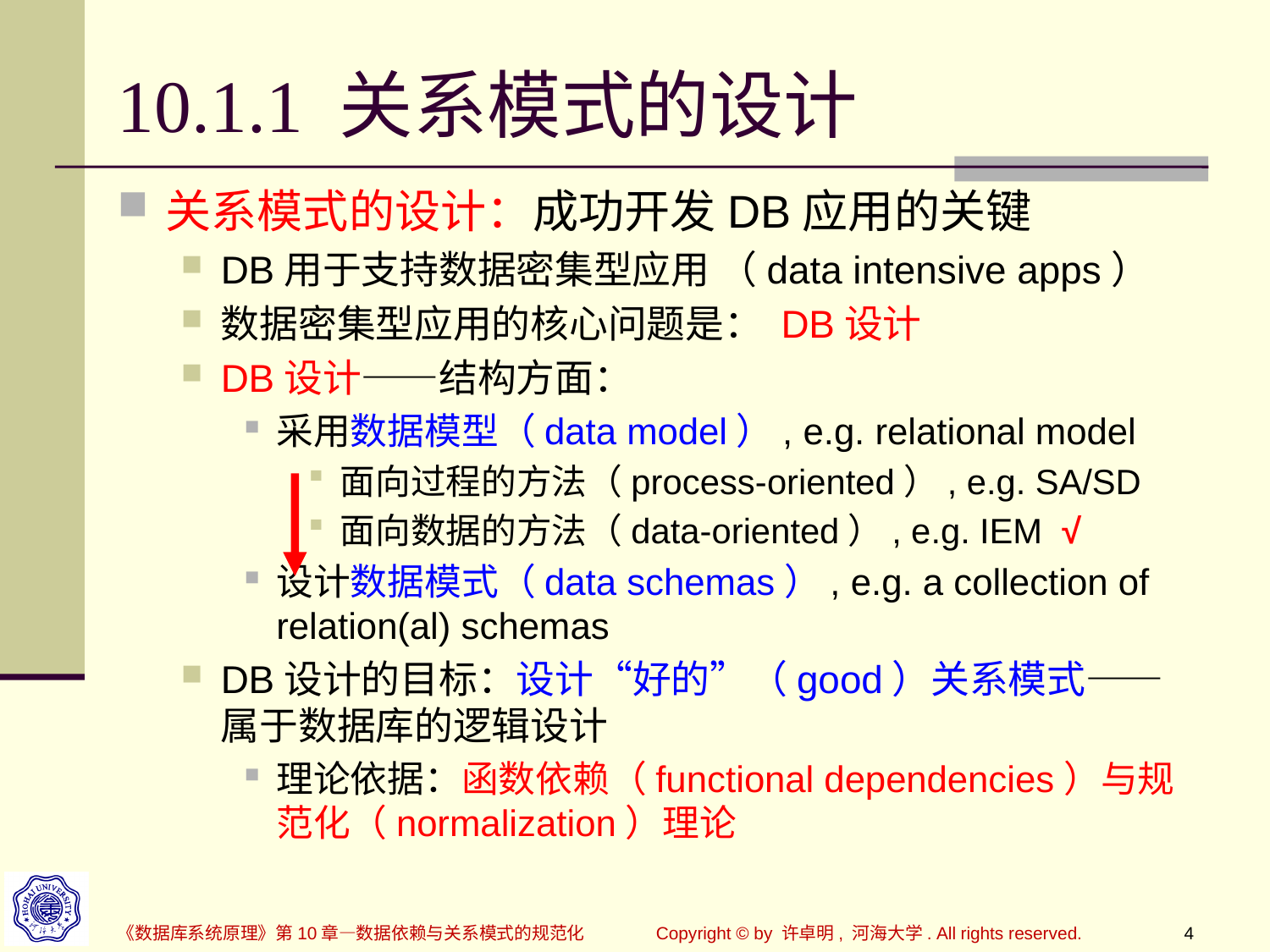

# 10.1.1 关系模式的设计
关系模式的设计：成功开发DB应用的关键
DB用于支持数据密集型应用 （data intensive apps）
数据密集型应用的核心问题是： DB设计
DB设计——结构方面：
采用数据模型（data model）, e.g. relational model
面向过程的方法（process-oriented）, e.g. SA/SD
面向数据的方法（data-oriented）, e.g. IEM  √
设计数据模式（data schemas）, e.g. a collection of relation(al) schemas
DB设计的目标：设计“好的”（good）关系模式——属于数据库的逻辑设计
理论依据：函数依赖（functional dependencies）与规范化（normalization）理论

《数据库系统原理》第10章—数据依赖与关系模式的规范化
Copyright © by 许卓明, 河海大学. All rights reserved.
4